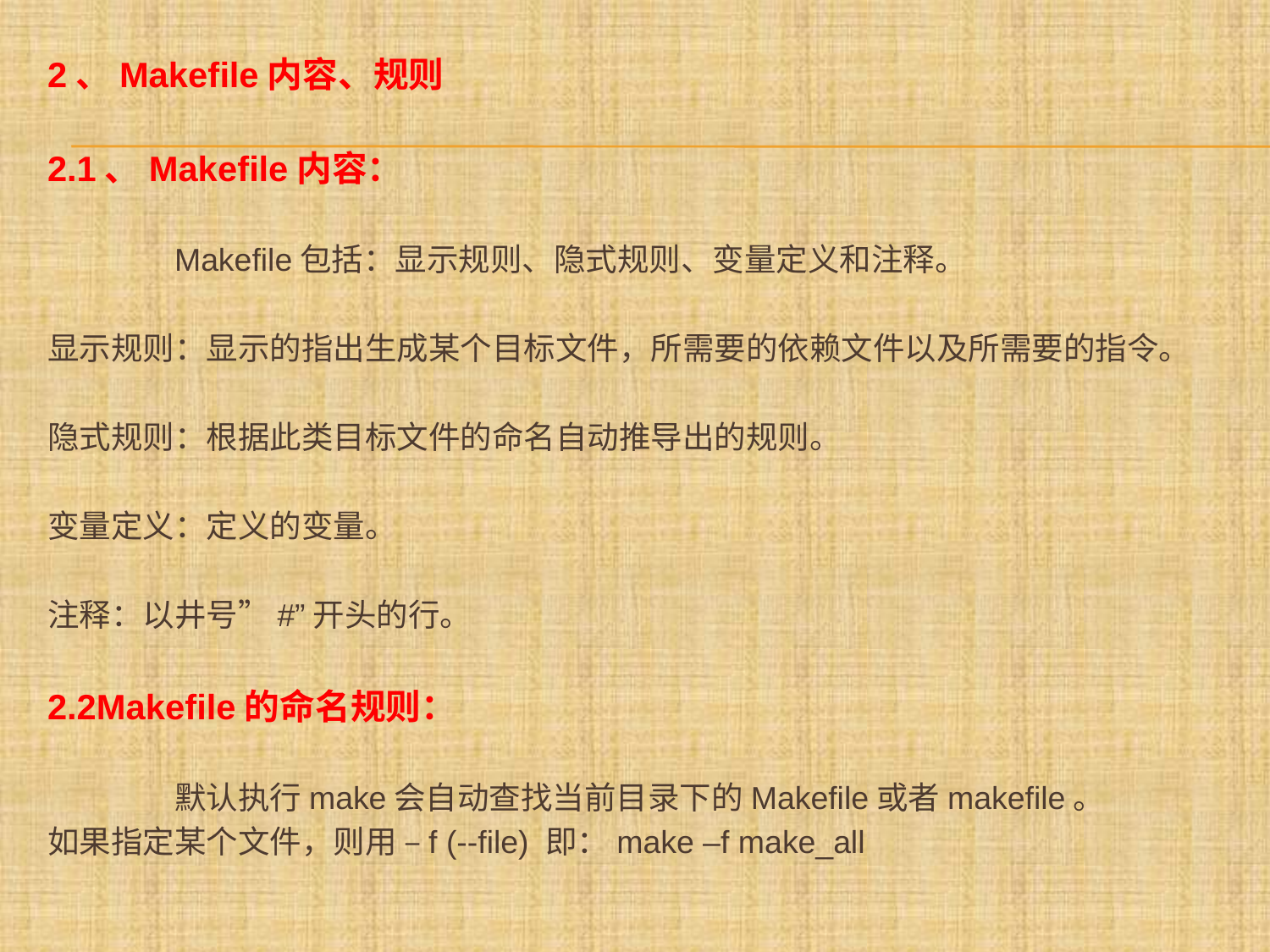

2、Makefile内容、规则

2.1、Makefile内容：

	Makefile包括：显示规则、隐式规则、变量定义和注释。

显示规则：显示的指出生成某个目标文件，所需要的依赖文件以及所需要的指令。

隐式规则：根据此类目标文件的命名自动推导出的规则。

变量定义：定义的变量。

注释：以井号”#”开头的行。

2.2Makefile的命名规则：

	默认执行make会自动查找当前目录下的Makefile或者makefile。
如果指定某个文件，则用 –f (--file) 即：make –f make_all